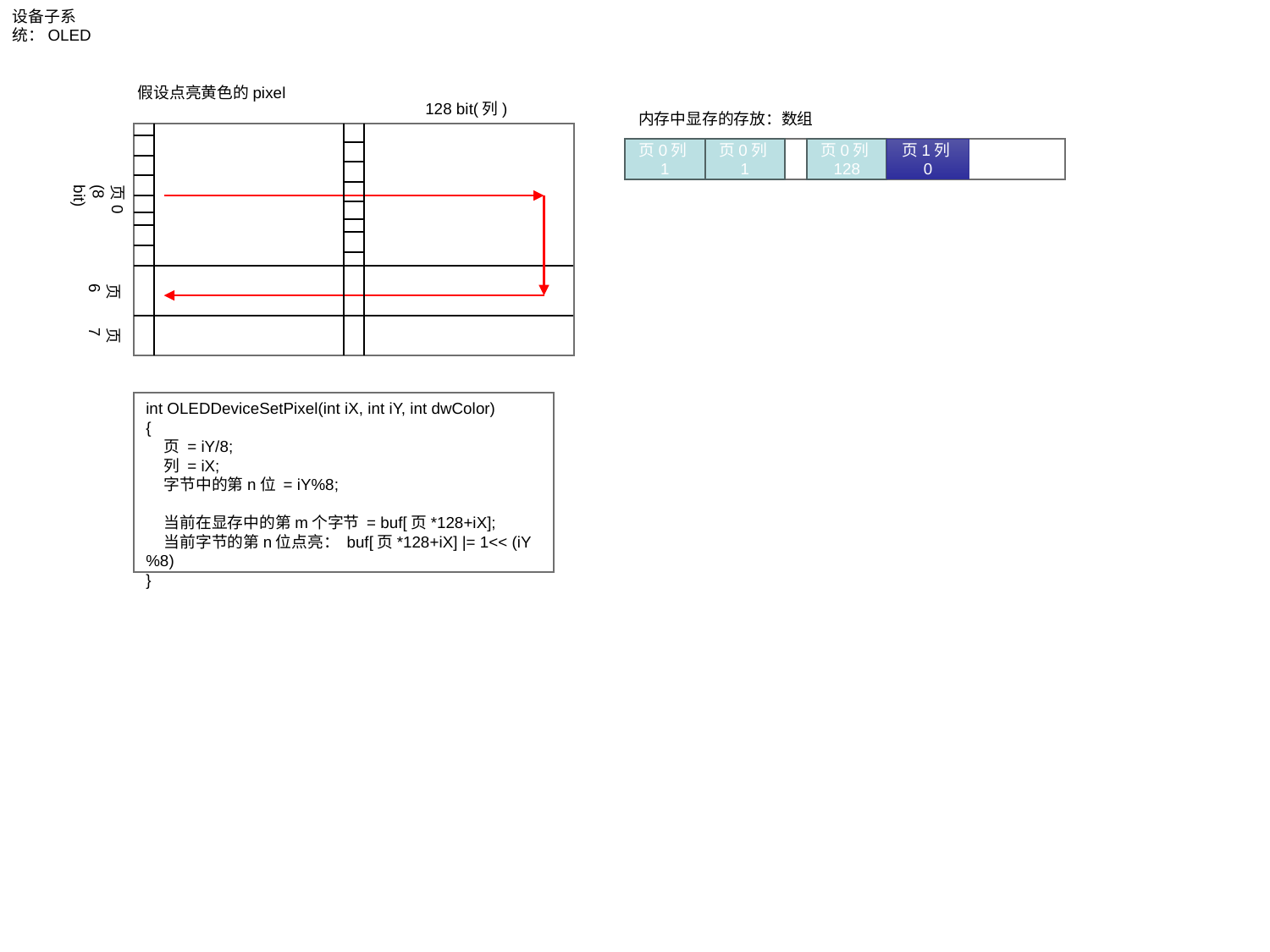

设备子系统：OLED
假设点亮黄色的pixel
128 bit(列)

页0
(8 bit)
页6
页7
内存中显存的存放：数组

页0列1
页0列1
页0列128
页1列0
int OLEDDeviceSetPixel(int iX, int iY, int dwColor)
{
    页 = iY/8;
    列 = iX;
    字节中的第n位 = iY%8;

    当前在显存中的第m个字节 = buf[页*128+iX];
    当前字节的第n位点亮： buf[页*128+iX] |= 1<< (iY%8)
}